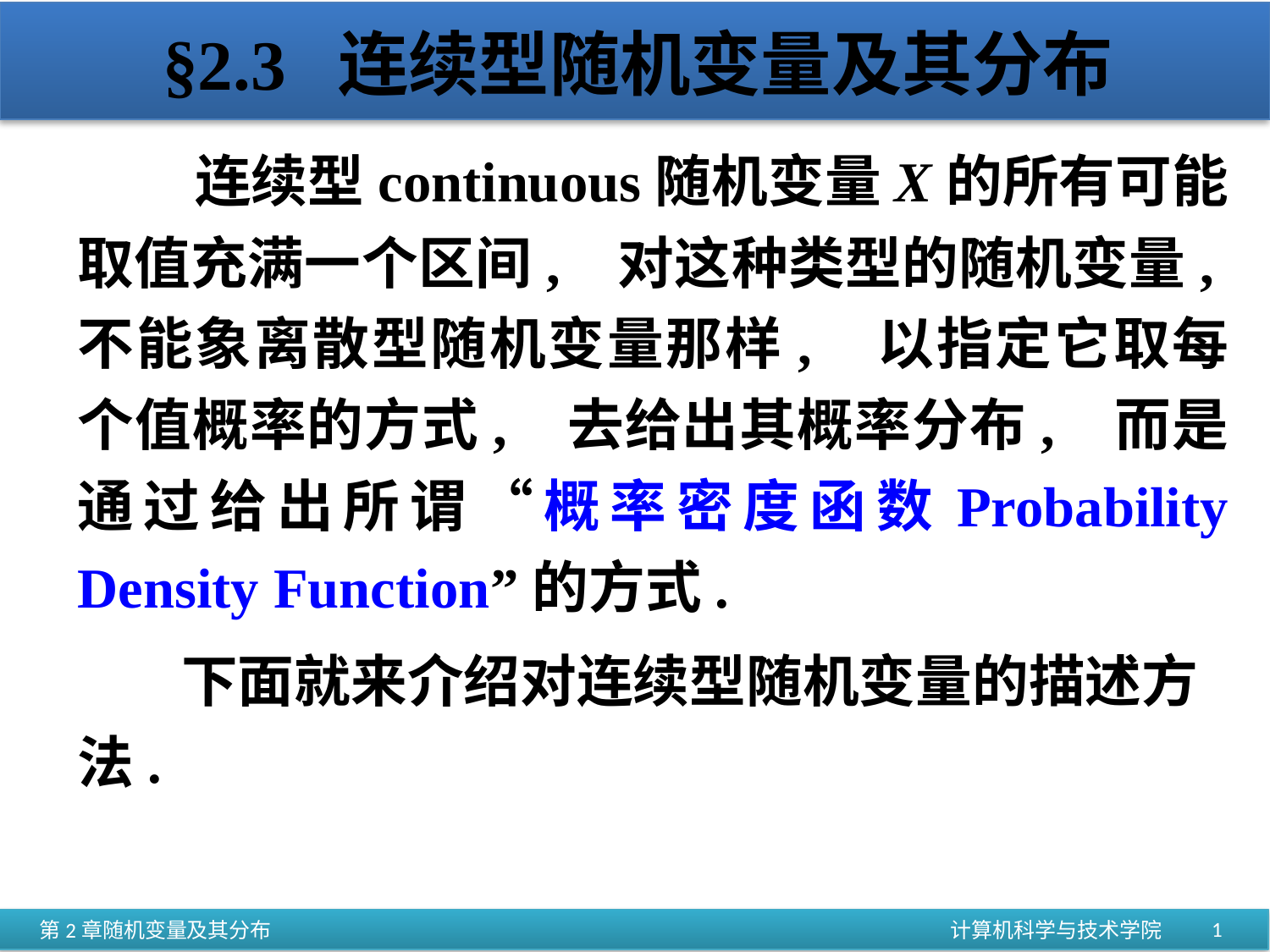

# §2.3  连续型随机变量及其分布
        连续型continuous随机变量X的所有可能取值充满一个区间,   对这种类型的随机变量,  不能象离散型随机变量那样,   以指定它取每个值概率的方式,   去给出其概率分布,   而是通过给出所谓“概率密度函数Probability Density Function”的方式.
       下面就来介绍对连续型随机变量的描述方法.